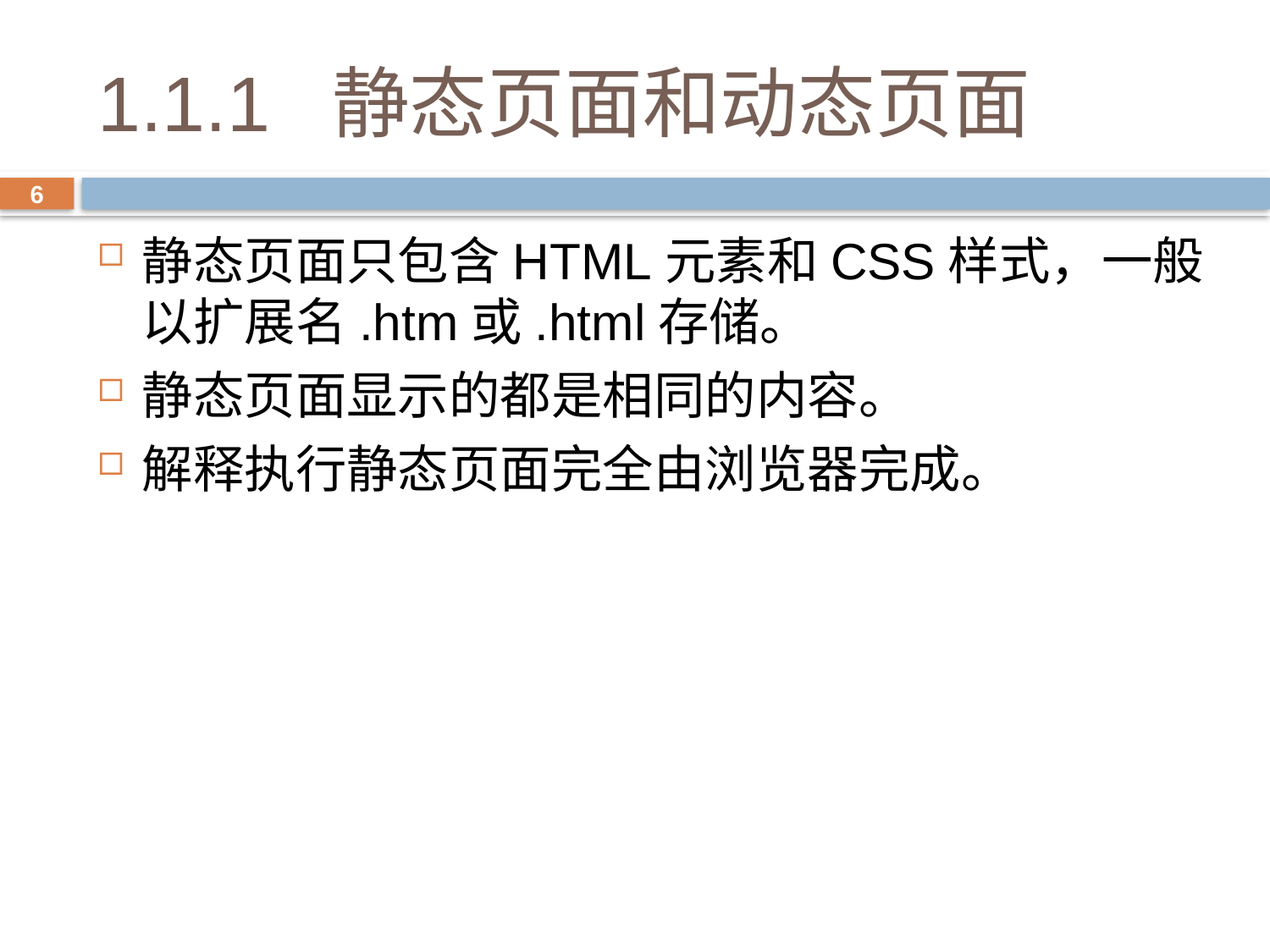

# 1.1.1  静态页面和动态页面
6
静态页面只包含HTML元素和CSS样式，一般以扩展名.htm或.html存储。
静态页面显示的都是相同的内容。
解释执行静态页面完全由浏览器完成。